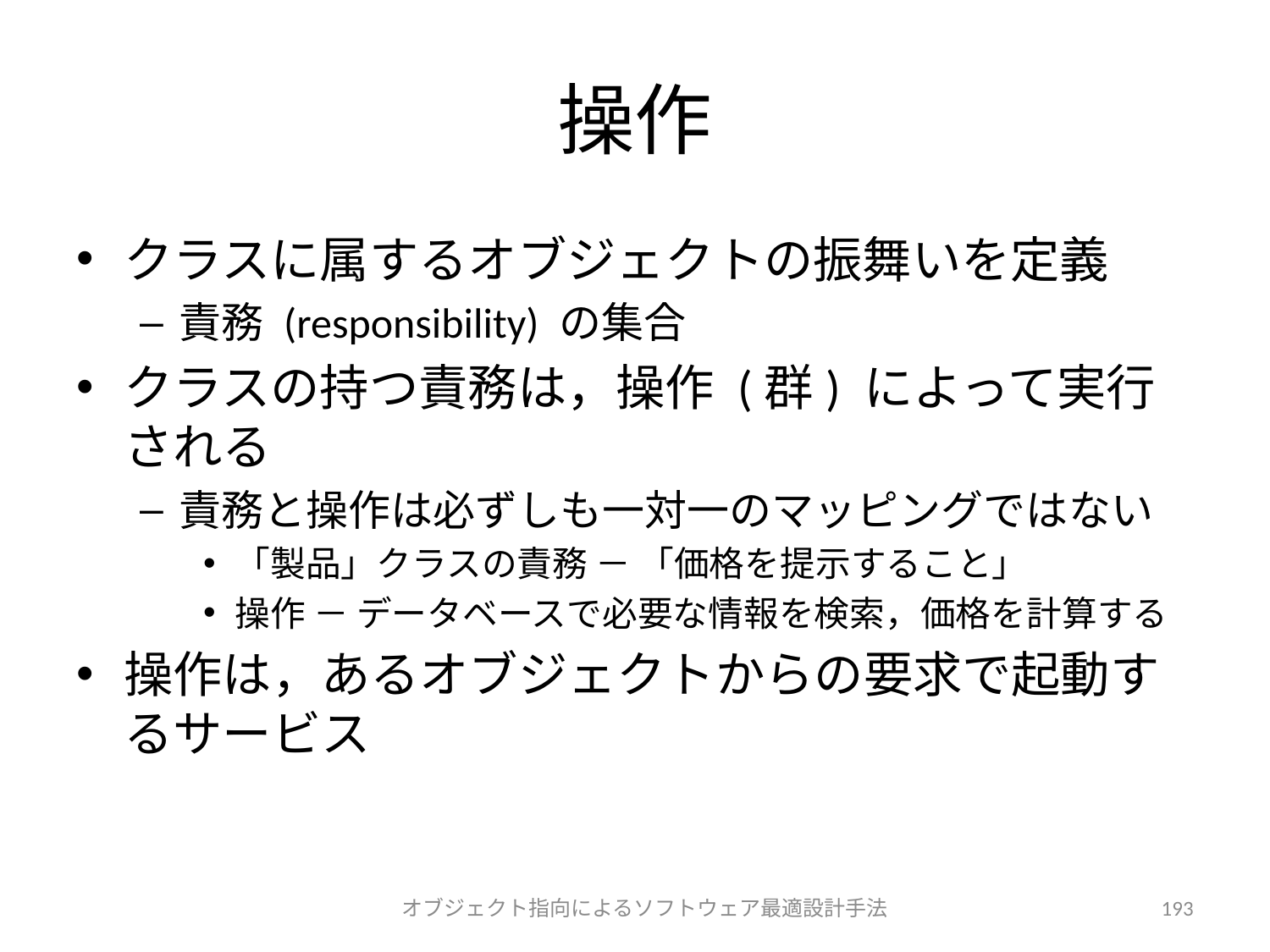

# 操作
クラスに属するオブジェクトの振舞いを定義
責務 (responsibility) の集合
クラスの持つ責務は，操作 (群) によって実行される
責務と操作は必ずしも一対一のマッピングではない
「製品」クラスの責務 － 「価格を提示すること」
操作 － データベースで必要な情報を検索，価格を計算する
操作は，あるオブジェクトからの要求で起動するサービス
オブジェクト指向によるソフトウェア最適設計手法
193